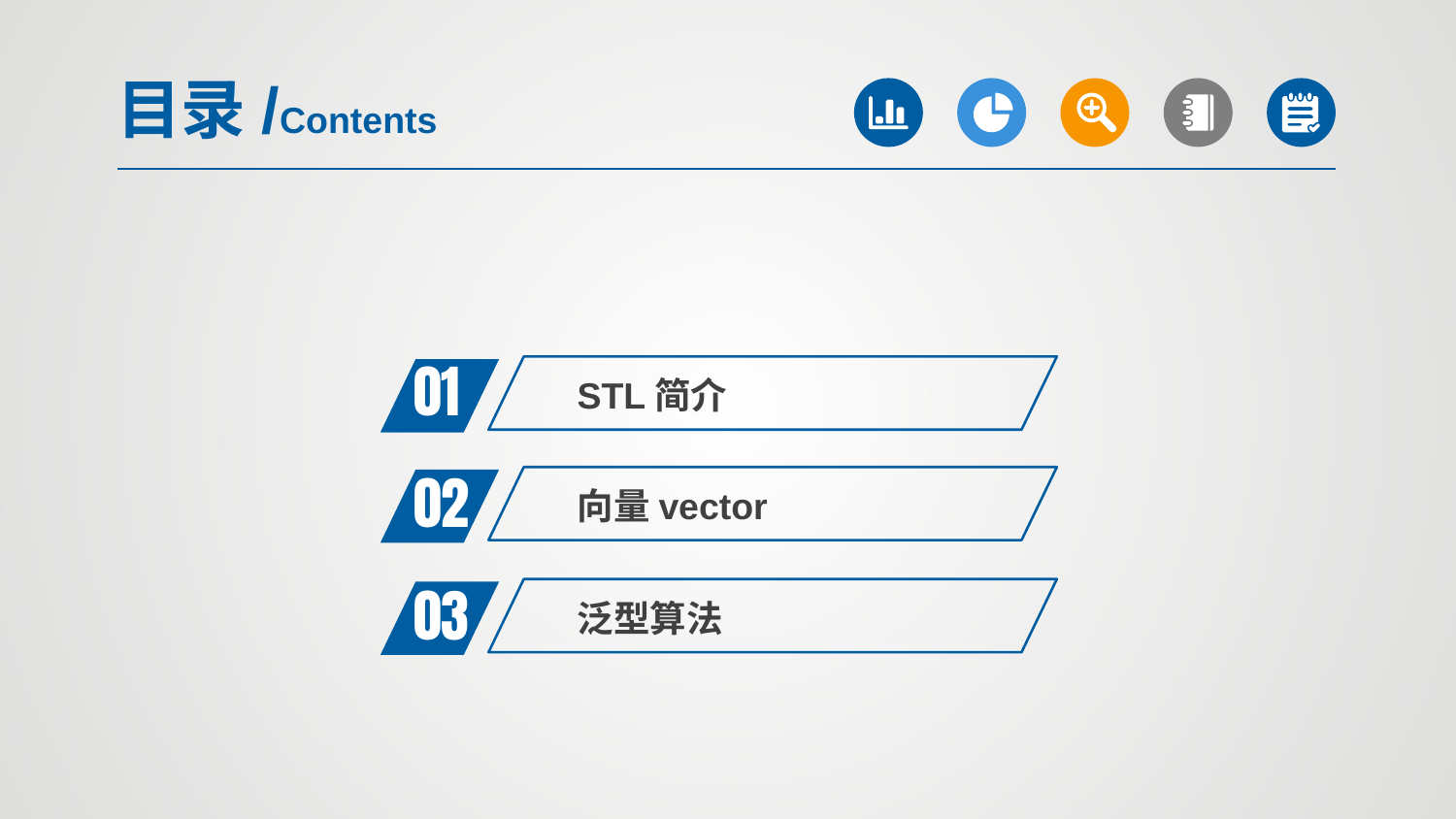

目录/Contents

01

STL简介
02

向量vector
03

泛型算法